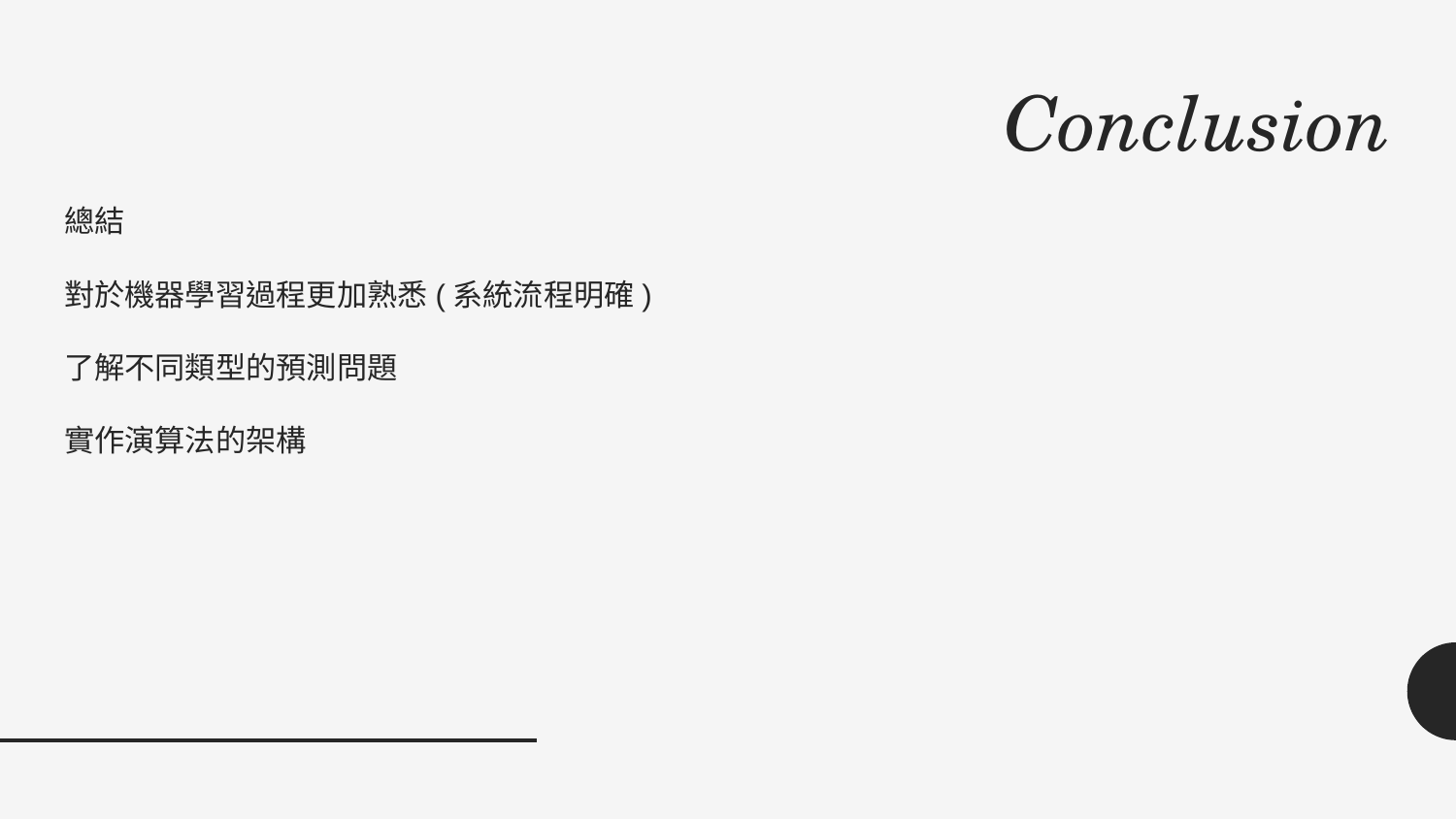

# Conclusion
總結
對於機器學習過程更加熟悉(系統流程明確)
了解不同類型的預測問題
實作演算法的架構